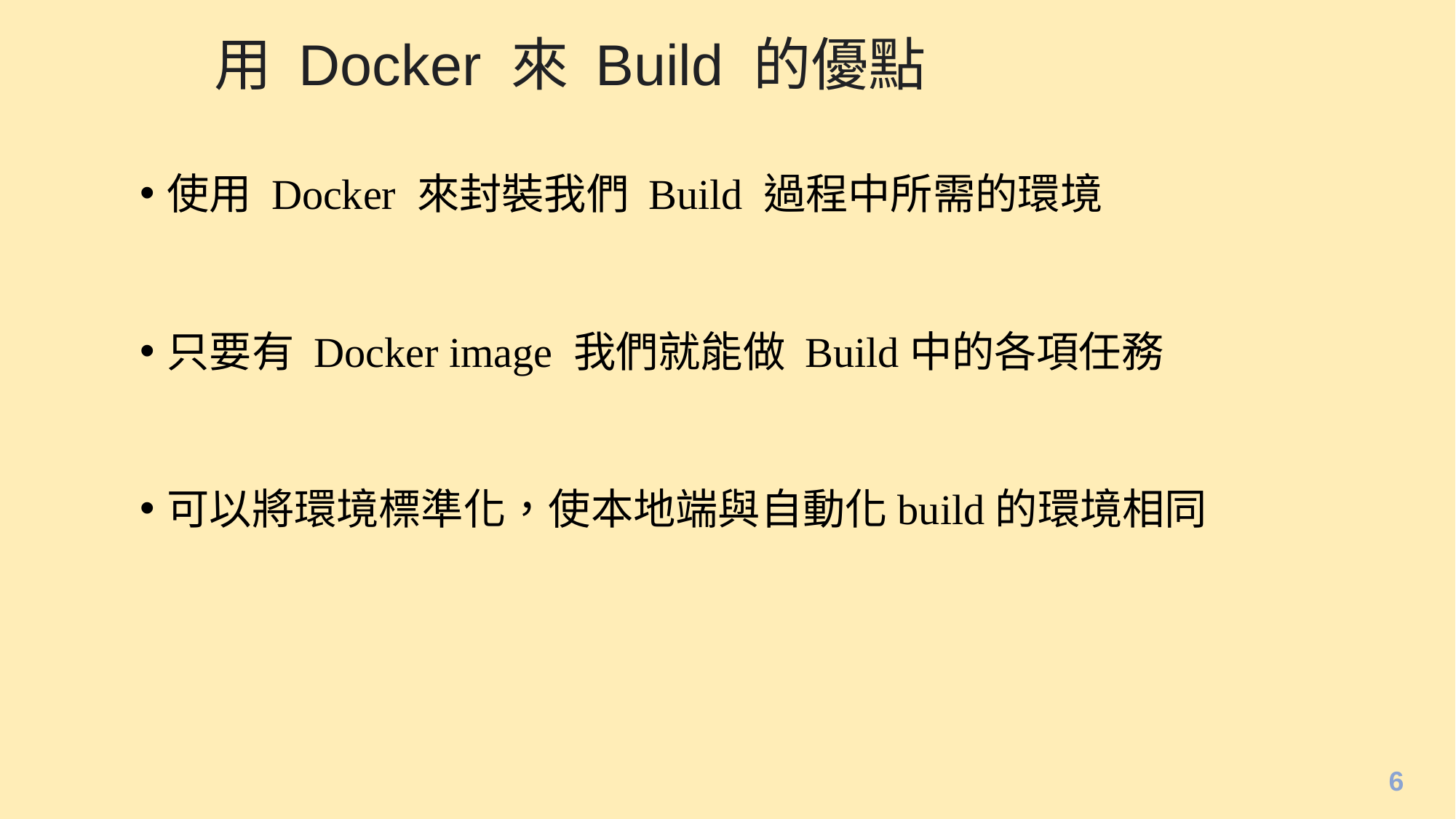

# 用 Docker 來 Build 的優點
使用 Docker 來封裝我們 Build 過程中所需的環境

只要有 Docker image 我們就能做 Build中的各項任務

可以將環境標準化，使本地端與自動化build的環境相同
6